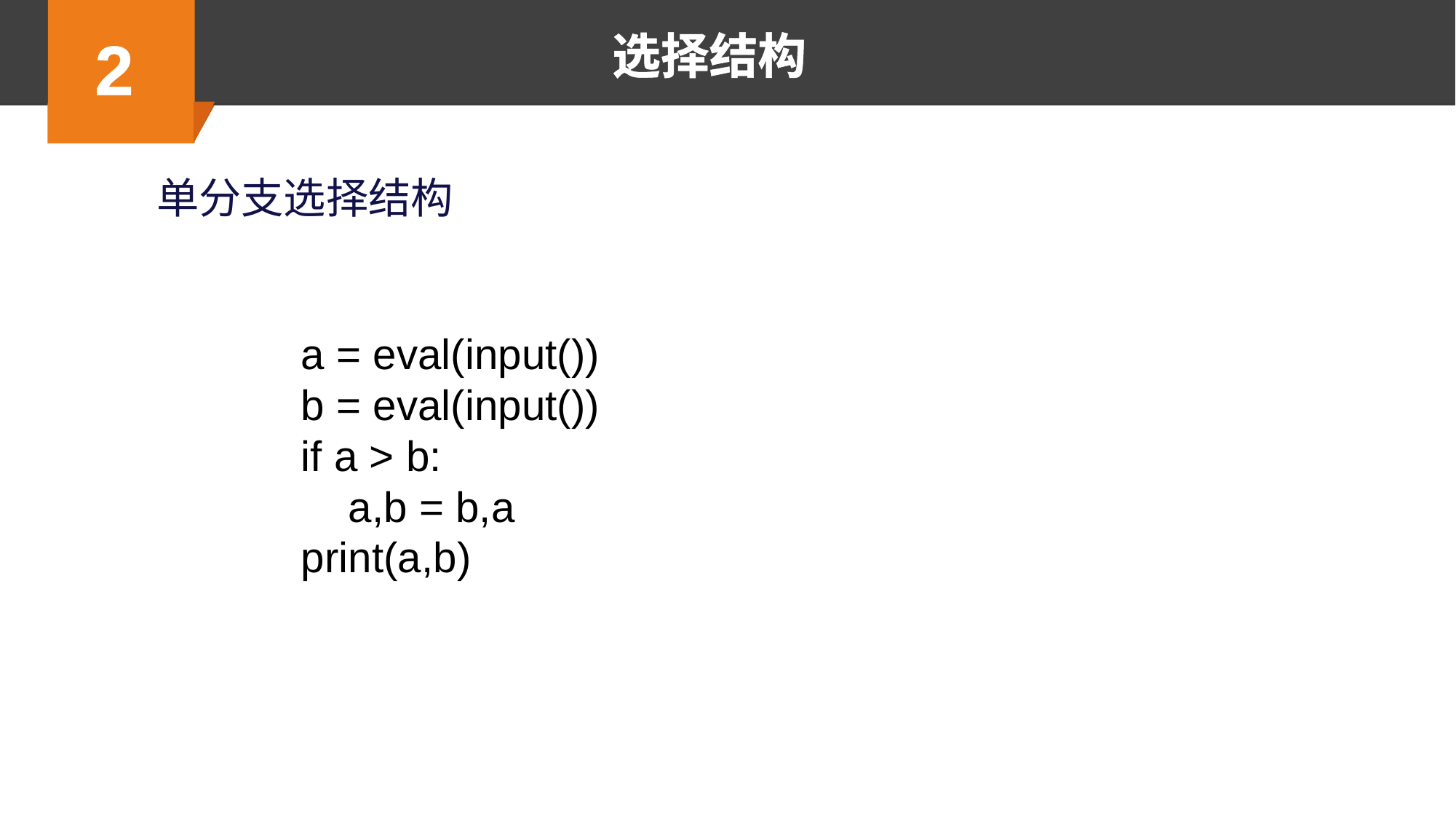

2
选择结构
单分支选择结构
a = eval(input())
b = eval(input())
if a > b:
    a,b = b,a
print(a,b)